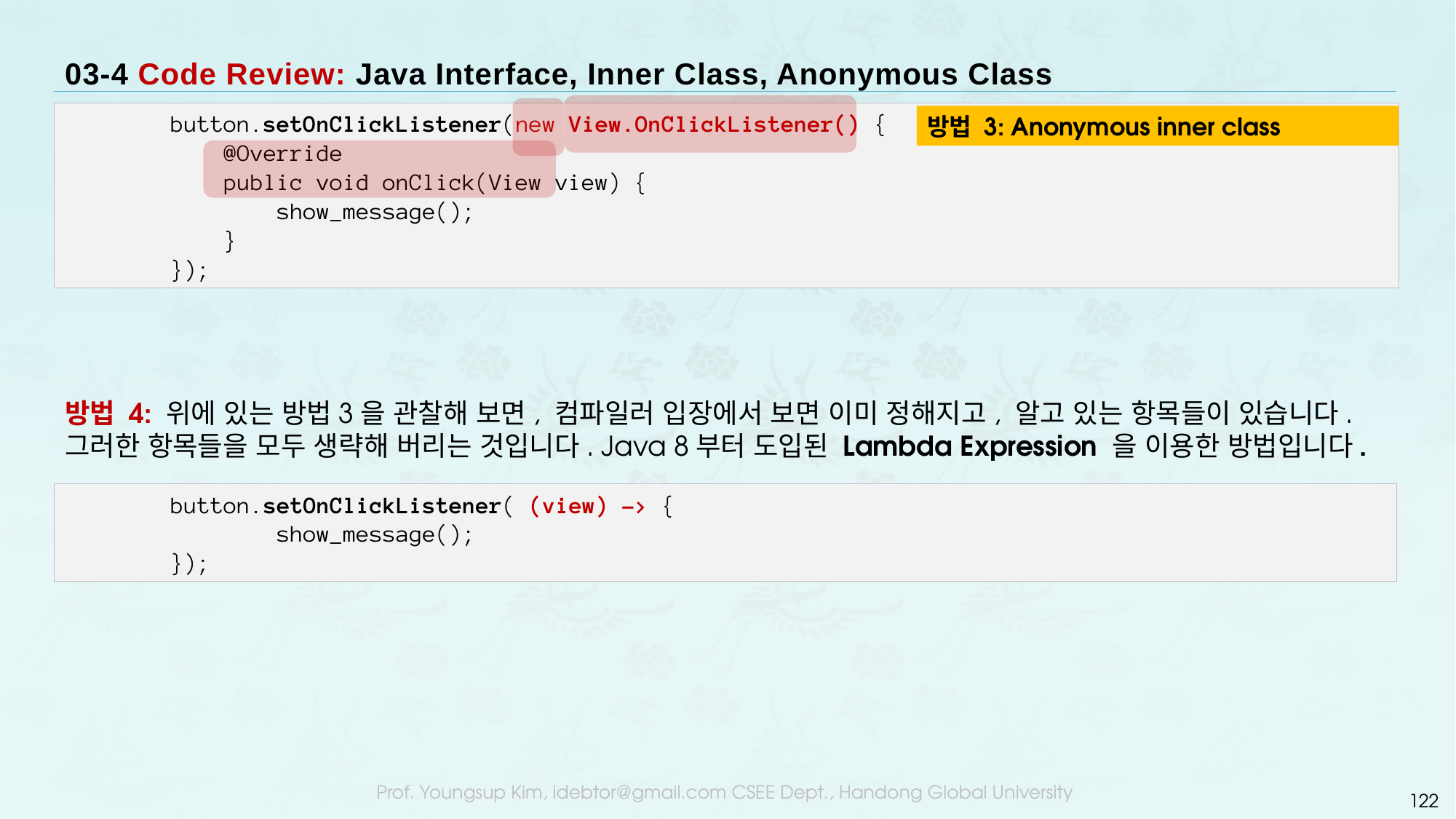

# 03-4 Code Review: Java Interface, Inner Class, Anonymous Class

        button.setOnClickListener(new View.OnClickListener() {
            @Override
            public void onClick(View view) {
                show_message();
            }
        });
방법 3: Anonymous inner class

방법 4: 위에 있는 방법3을 관찰해 보면, 컴파일러 입장에서 보면 이미 정해지고, 알고 있는 항목들이 있습니다. 그러한 항목들을 모두 생략해 버리는 것입니다. Java 8부터 도입된 Lambda Expression 을 이용한 방법입니다.
        button.setOnClickListener( (view) -> {
                show_message();
        });
122